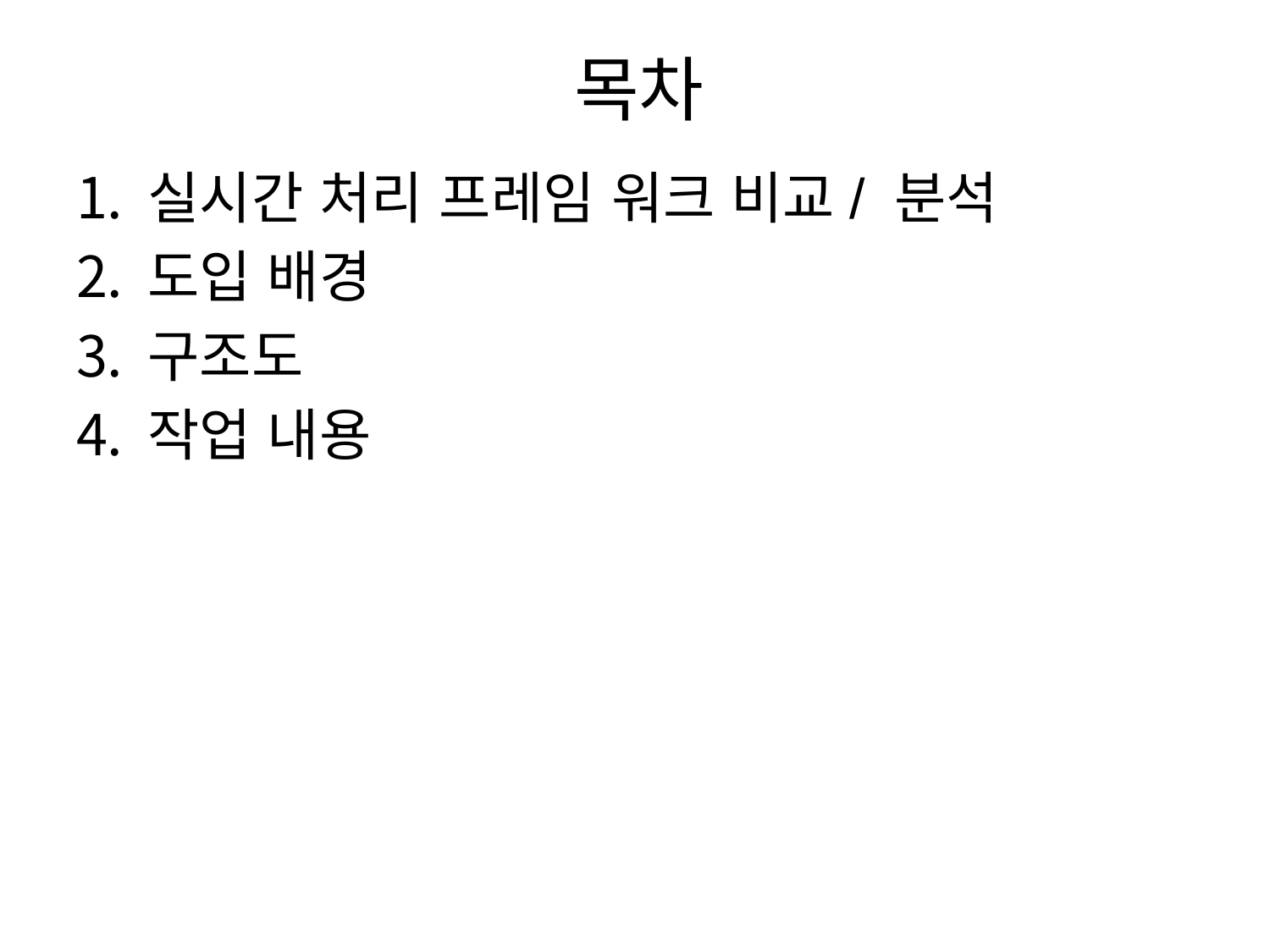

# 목차
실시간 처리 프레임 워크 비교/ 분석
도입 배경
구조도
작업 내용